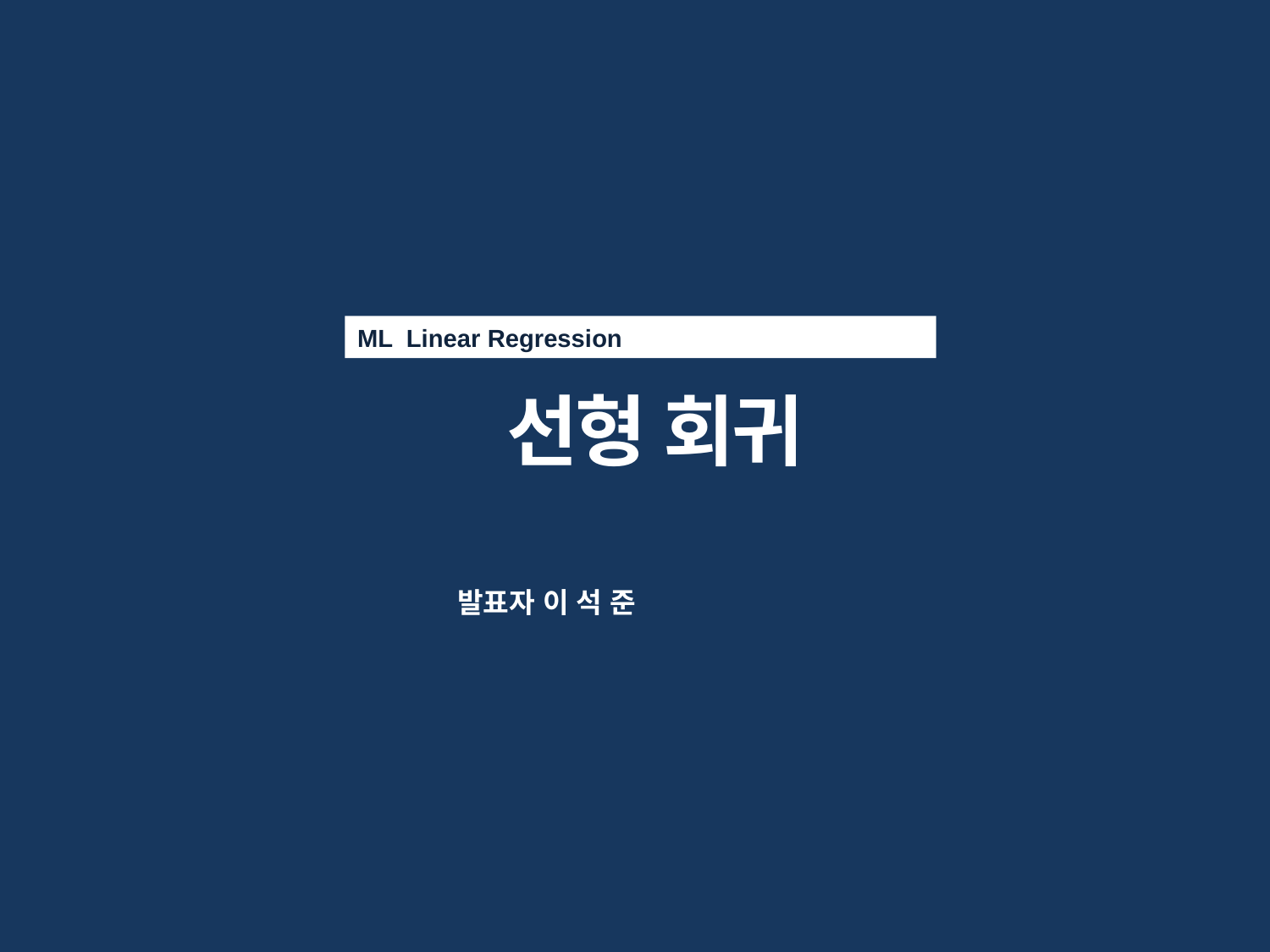

ML  Linear Regression
 선형 회귀
발표자 이 석 준